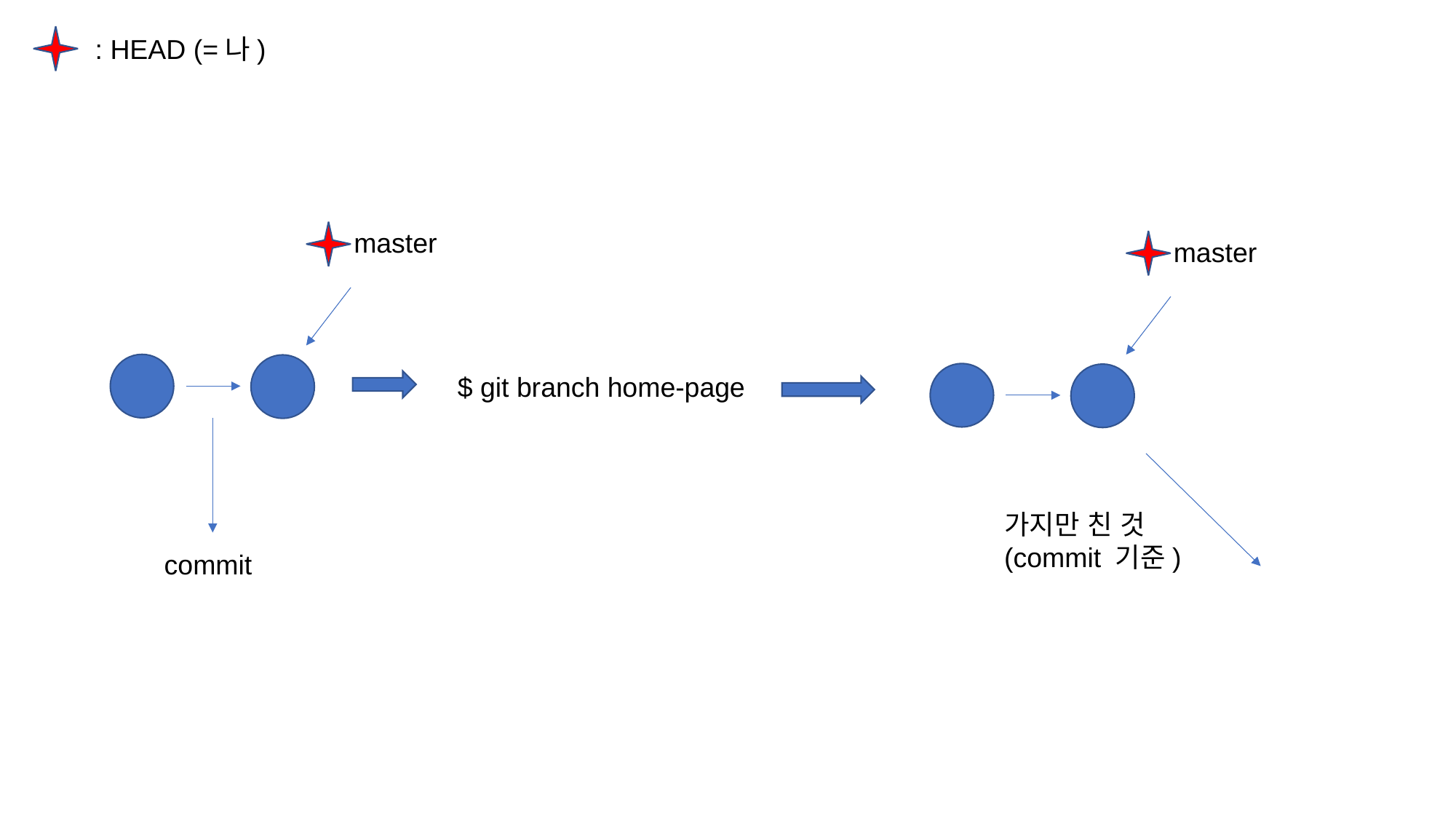

: HEAD (=나)
master

master

$ git branch home-page

가지만 친 것
(commit 기준)
commit